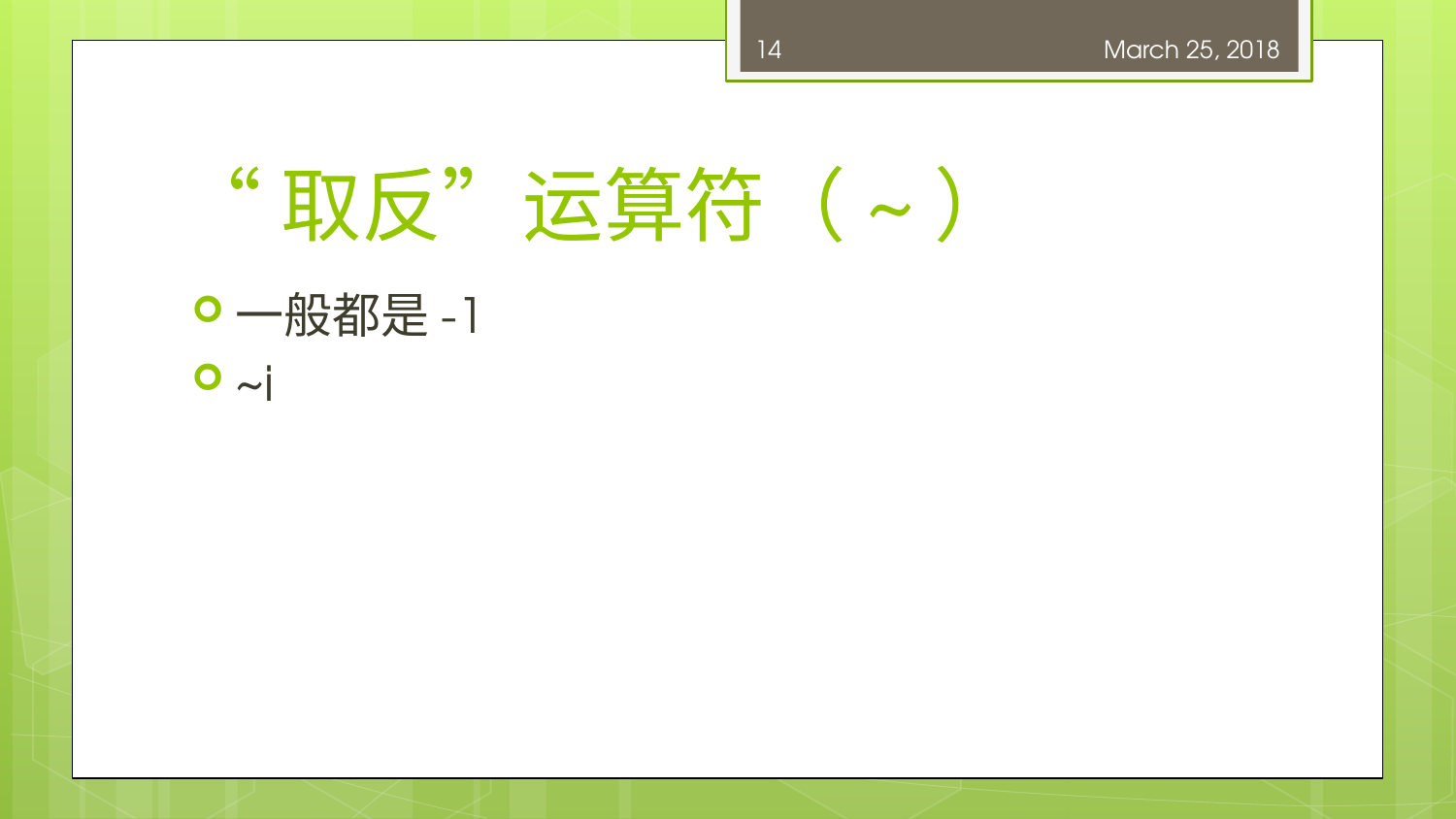

14
March 25, 2018
# “取反”运算符（~）
一般都是-1
~i